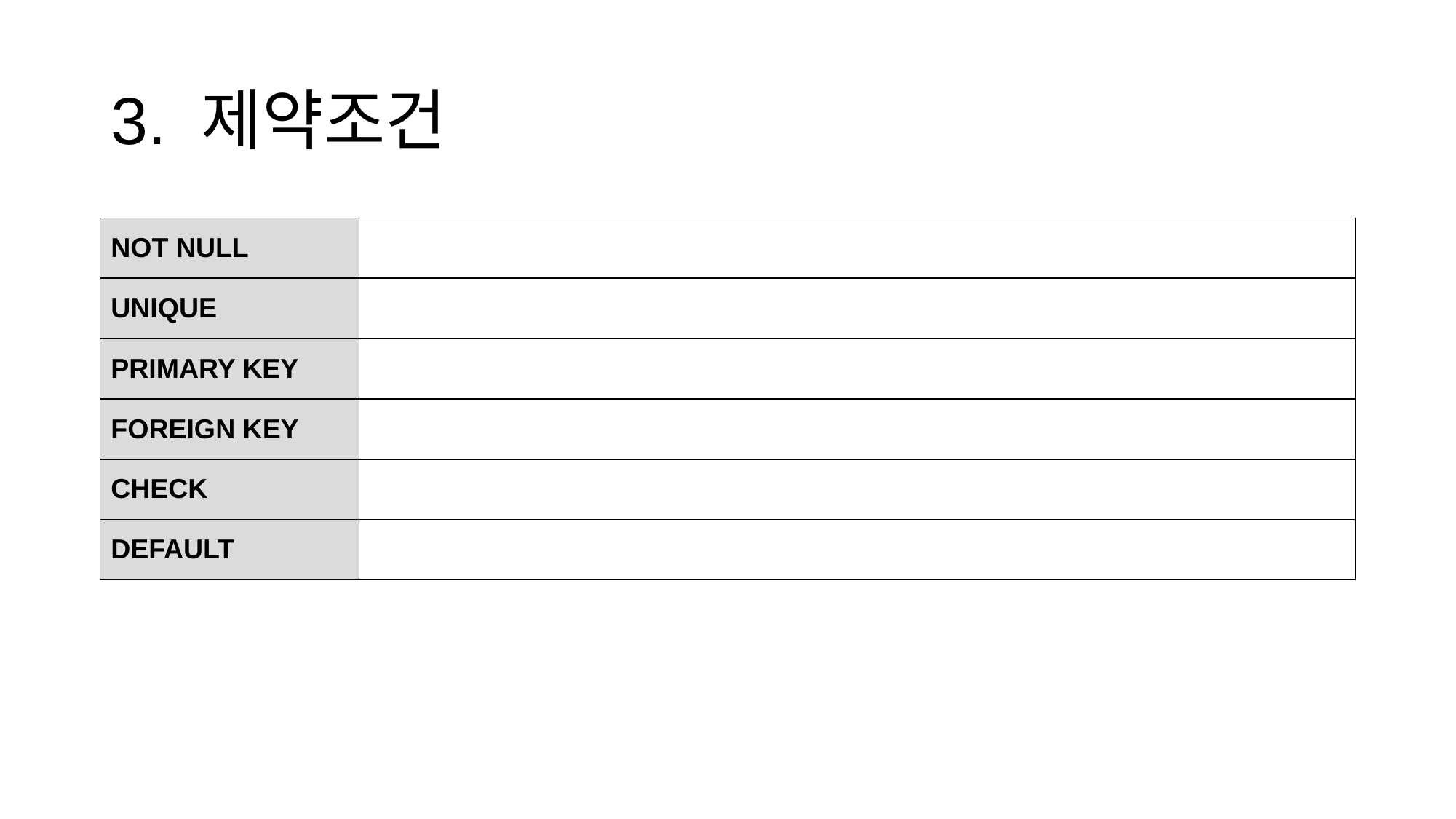

# 3. 제약조건
| NOT NULL |  |
| --- | --- |
| UNIQUE |  |
| PRIMARY KEY |  |
| FOREIGN KEY |  |
| CHECK |  |
| DEFAULT |  |